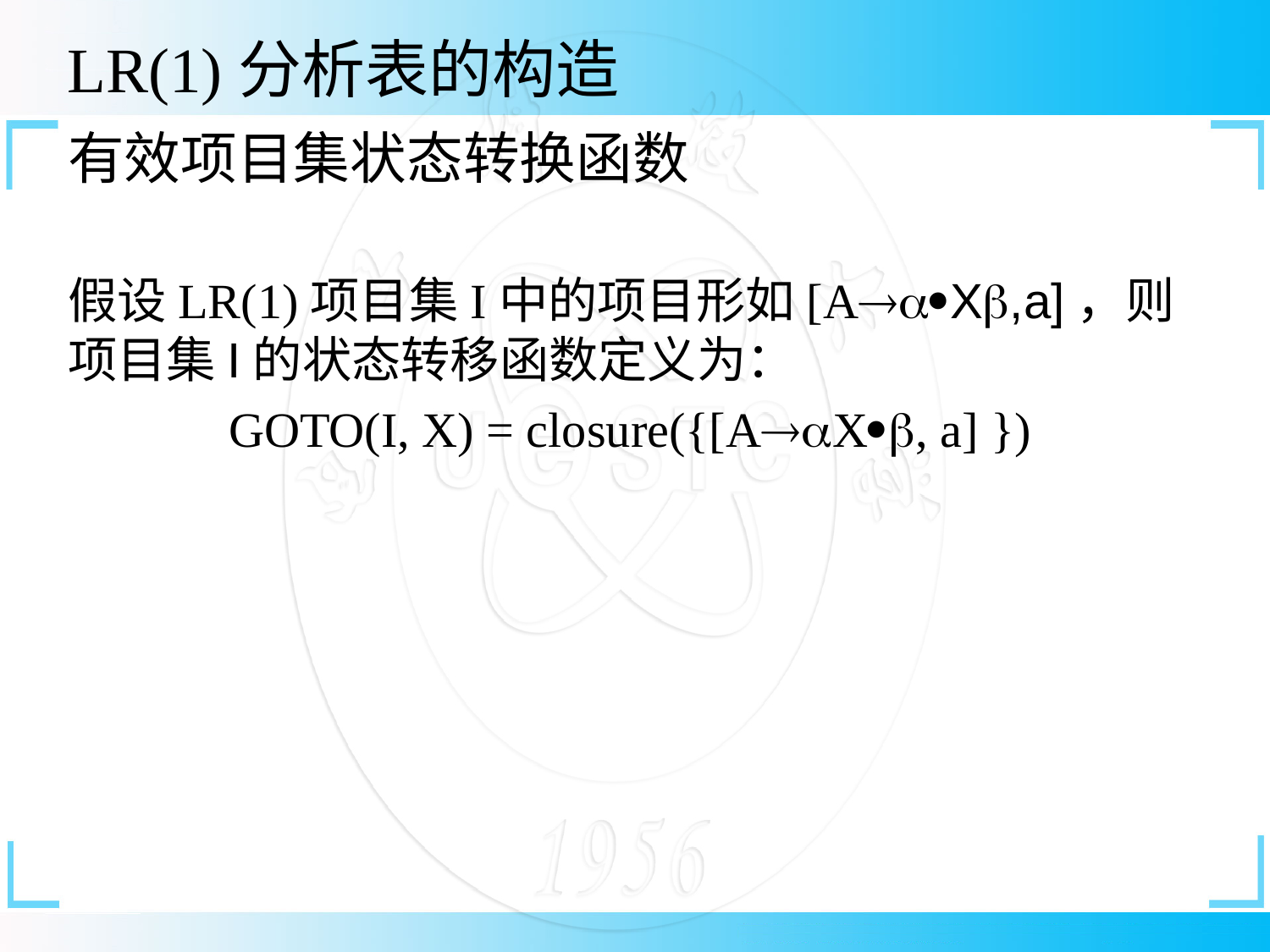

LR(1)分析表的构造
有效项目集状态转换函数

假设LR(1)项目集I中的项目形如[A→α•Xβ,a]，则项目集I的状态转移函数定义为：
GOTO(I, X) = closure({[A→αX•β, a] })